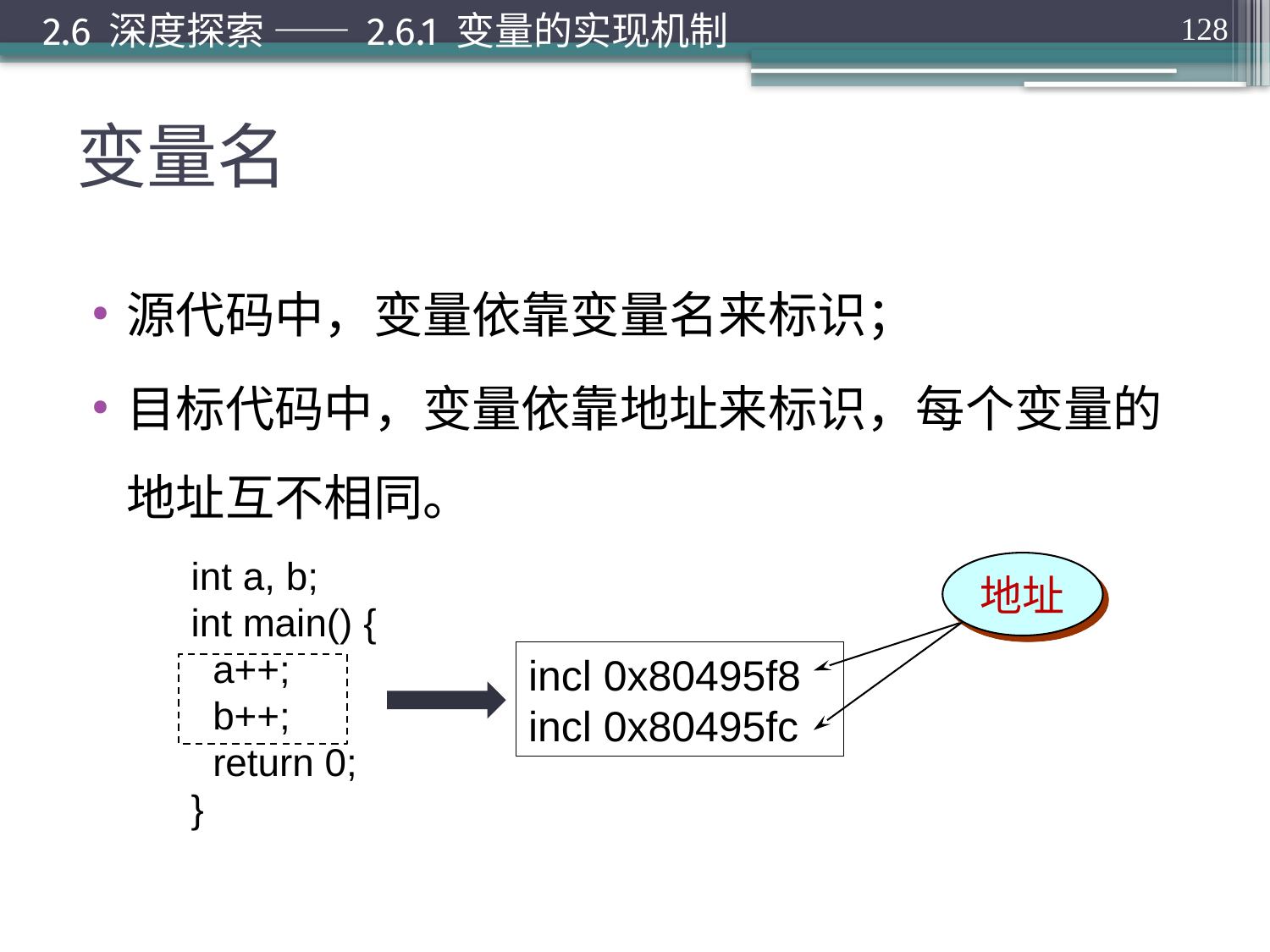

2.6 深度探索 —— 2.6.1 变量的实现机制
128
# 变量名
源代码中，变量依靠变量名来标识；
目标代码中，变量依靠地址来标识，每个变量的地址互不相同。

int a, b;
int main() {
  a++;
  b++;
  return 0;
}
地址

incl 0x80495f8
incl 0x80495fc